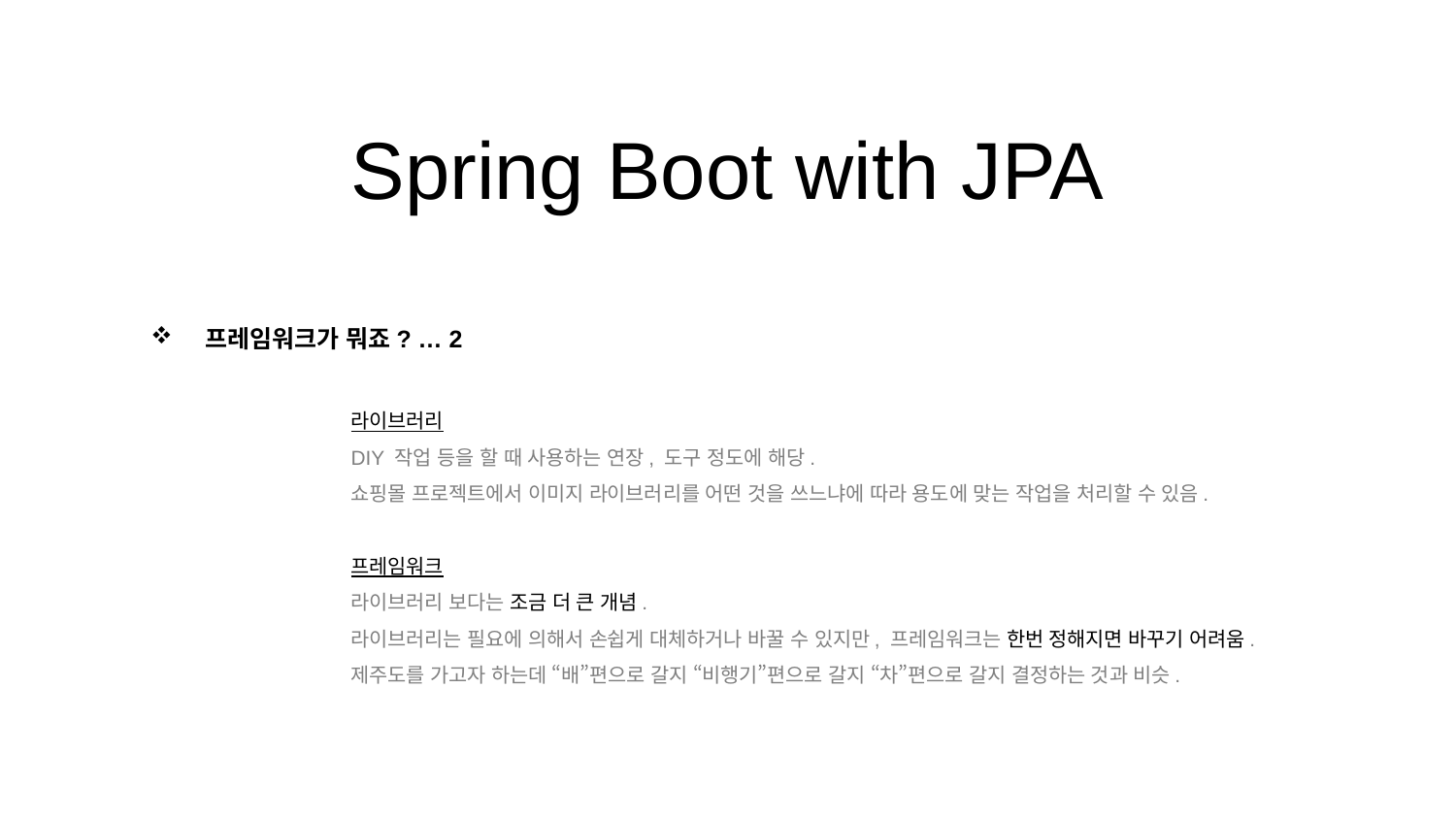

Spring Boot with JPA
프레임워크가 뭐죠? … 2
	라이브러리
	DIY 작업 등을 할 때 사용하는 연장, 도구 정도에 해당.
	쇼핑몰 프로젝트에서 이미지 라이브러리를 어떤 것을 쓰느냐에 따라 용도에 맞는 작업을 처리할 수 있음.
	프레임워크
	라이브러리 보다는 조금 더 큰 개념.
	라이브러리는 필요에 의해서 손쉽게 대체하거나 바꿀 수 있지만, 프레임워크는 한번 정해지면 바꾸기 어려움.
	제주도를 가고자 하는데 “배”편으로 갈지 “비행기”편으로 갈지 “차”편으로 갈지 결정하는 것과 비슷.